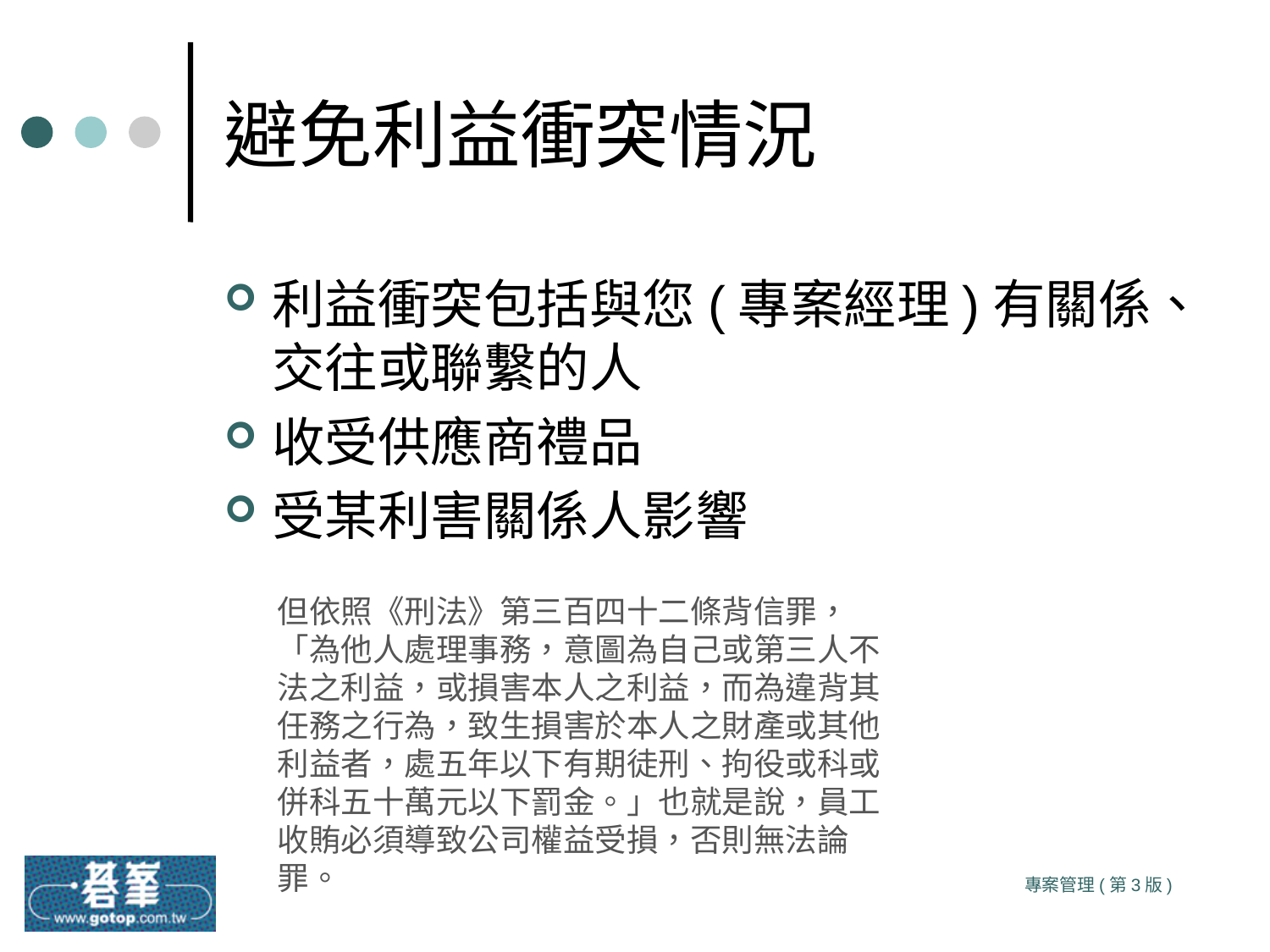

# 避免利益衝突情況
利益衝突包括與您(專案經理)有關係、交往或聯繫的人
收受供應商禮品
受某利害關係人影響
但依照《刑法》第三百四十二條背信罪，「為他人處理事務，意圖為自己或第三人不法之利益，或損害本人之利益，而為違背其任務之行為，致生損害於本人之財產或其他利益者，處五年以下有期徒刑、拘役或科或併科五十萬元以下罰金。」也就是說，員工收賄必須導致公司權益受損，否則無法論罪。
專案管理(第3版)